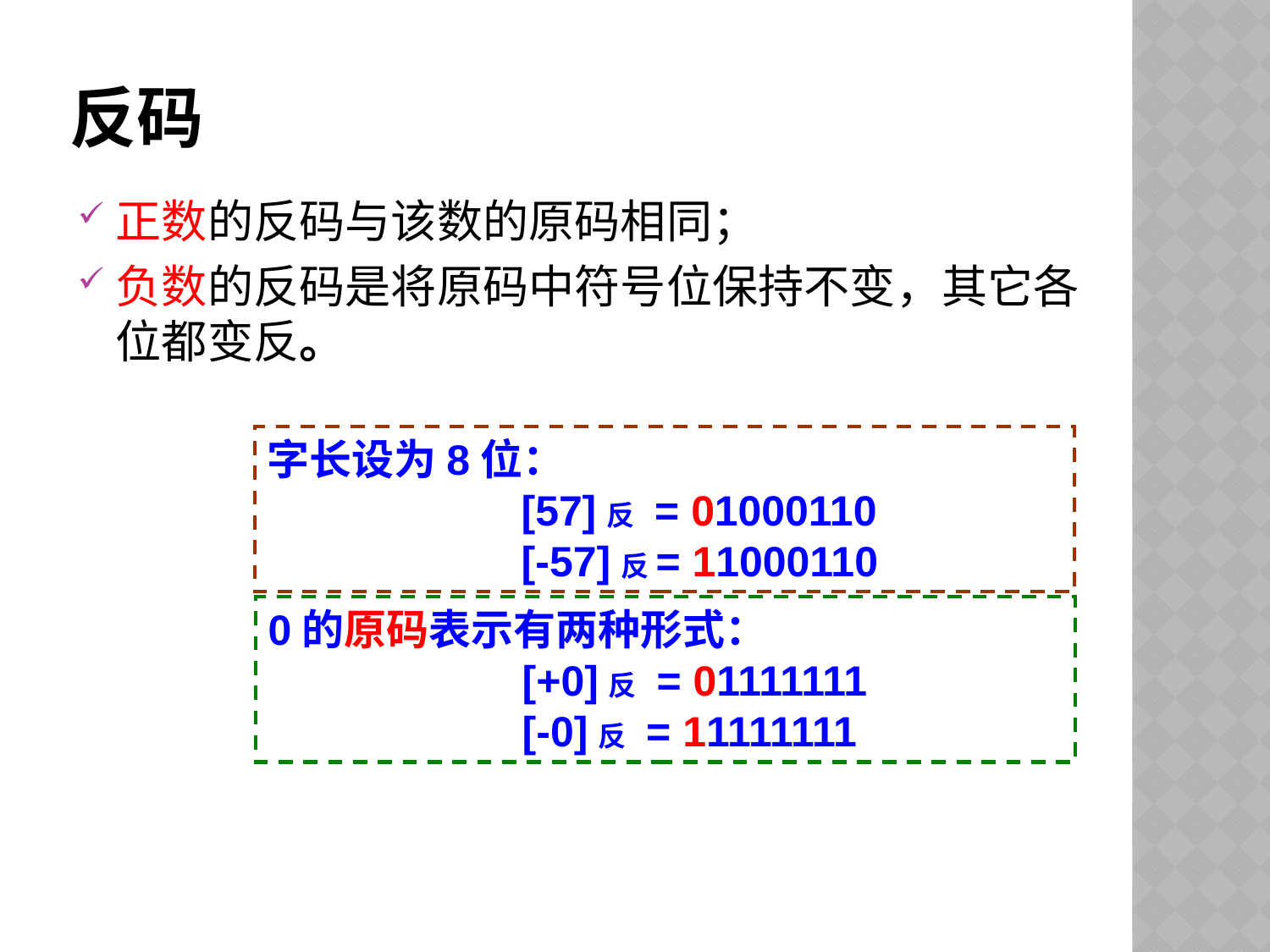

# 反码
正数的反码与该数的原码相同；
负数的反码是将原码中符号位保持不变，其它各位都变反。
字长设为8位：
       		[57]反 = 01000110
        		[-57]反= 11000110
0的原码表示有两种形式：
       		[+0]反 = 01111111
        		[-0]反 = 11111111